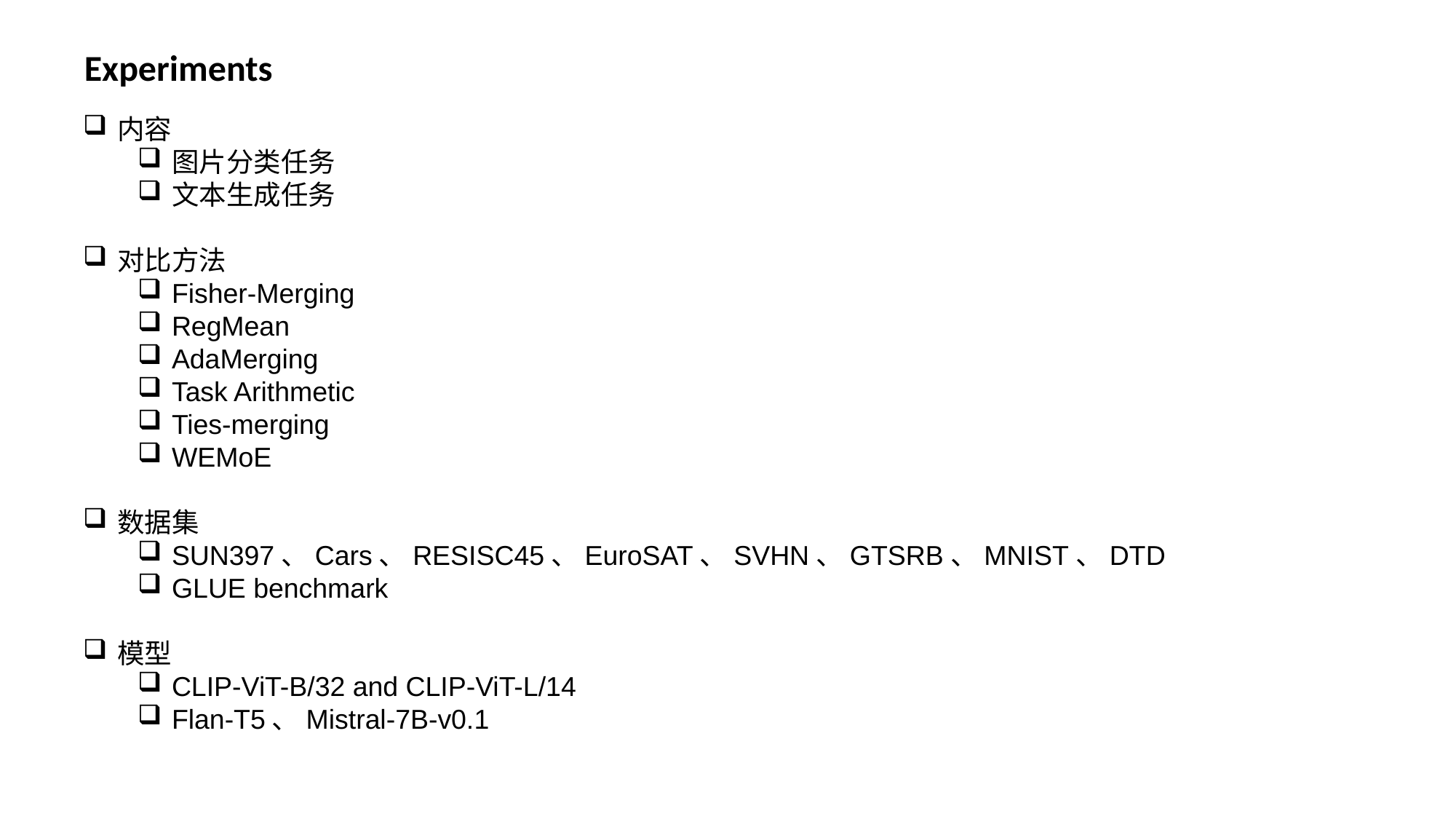

Experiments
内容
图片分类任务
文本生成任务

对比方法
Fisher-Merging
RegMean
AdaMerging
Task Arithmetic
Ties-merging
WEMoE

数据集
SUN397、Cars、RESISC45、EuroSAT、SVHN、GTSRB、MNIST、DTD
GLUE benchmark

模型
CLIP-ViT-B/32 and CLIP-ViT-L/14
Flan-T5、Mistral-7B-v0.1